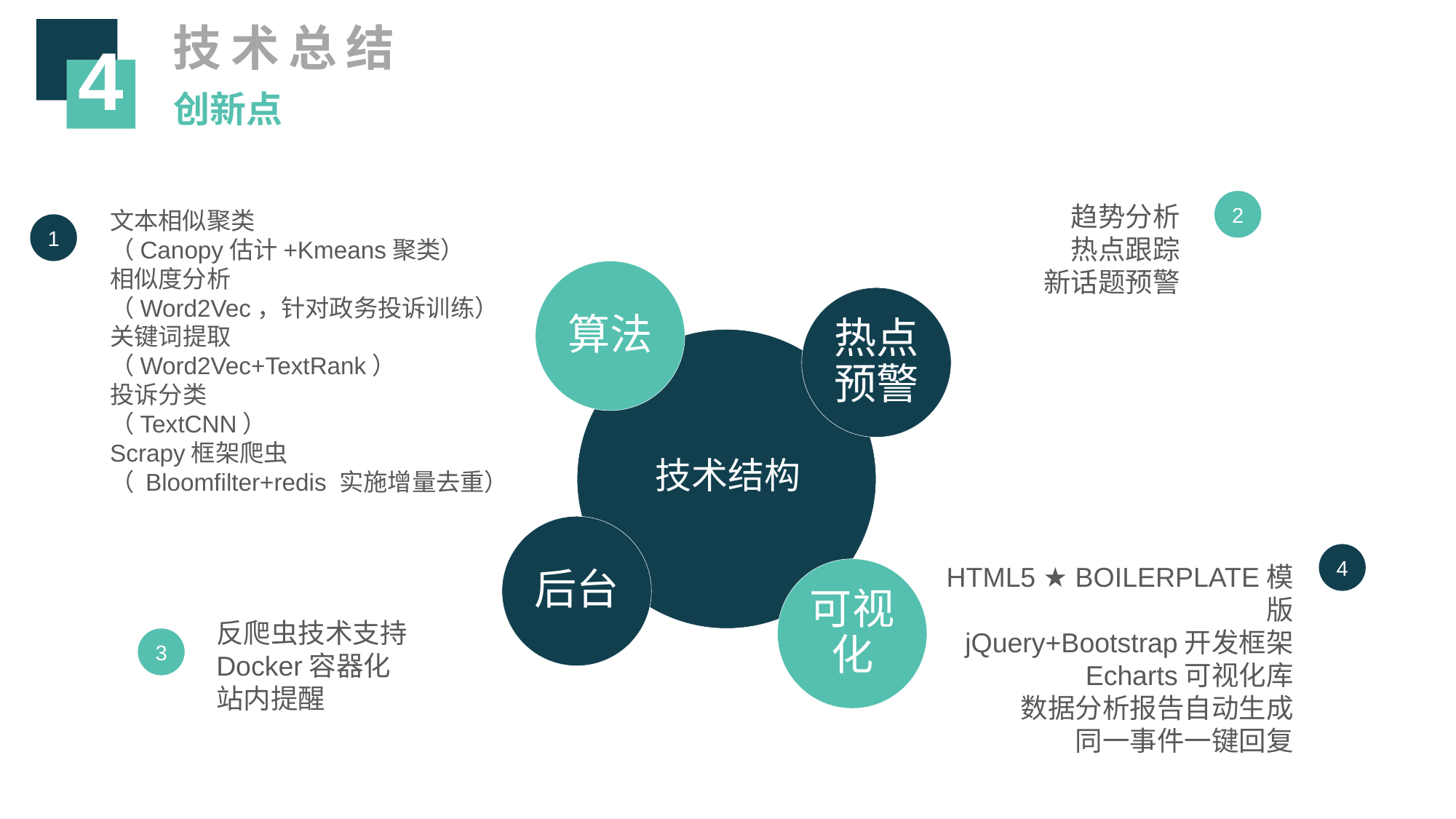

技术总结

4
创新点
2
趋势分析
热点跟踪
新话题预警
文本相似聚类
（Canopy估计+Kmeans聚类）
相似度分析
（Word2Vec，针对政务投诉训练）
关键词提取
（Word2Vec+TextRank）
投诉分类
（TextCNN）
Scrapy框架爬虫
（ Bloomfilter+redis 实施增量去重）
1
算法
热点预警

技术结构
后台
4
HTML5 ★ BOILERPLATE模版
jQuery+Bootstrap开发框架
Echarts可视化库
数据分析报告自动生成
同一事件一键回复
可视化
反爬虫技术支持
Docker容器化
站内提醒
3